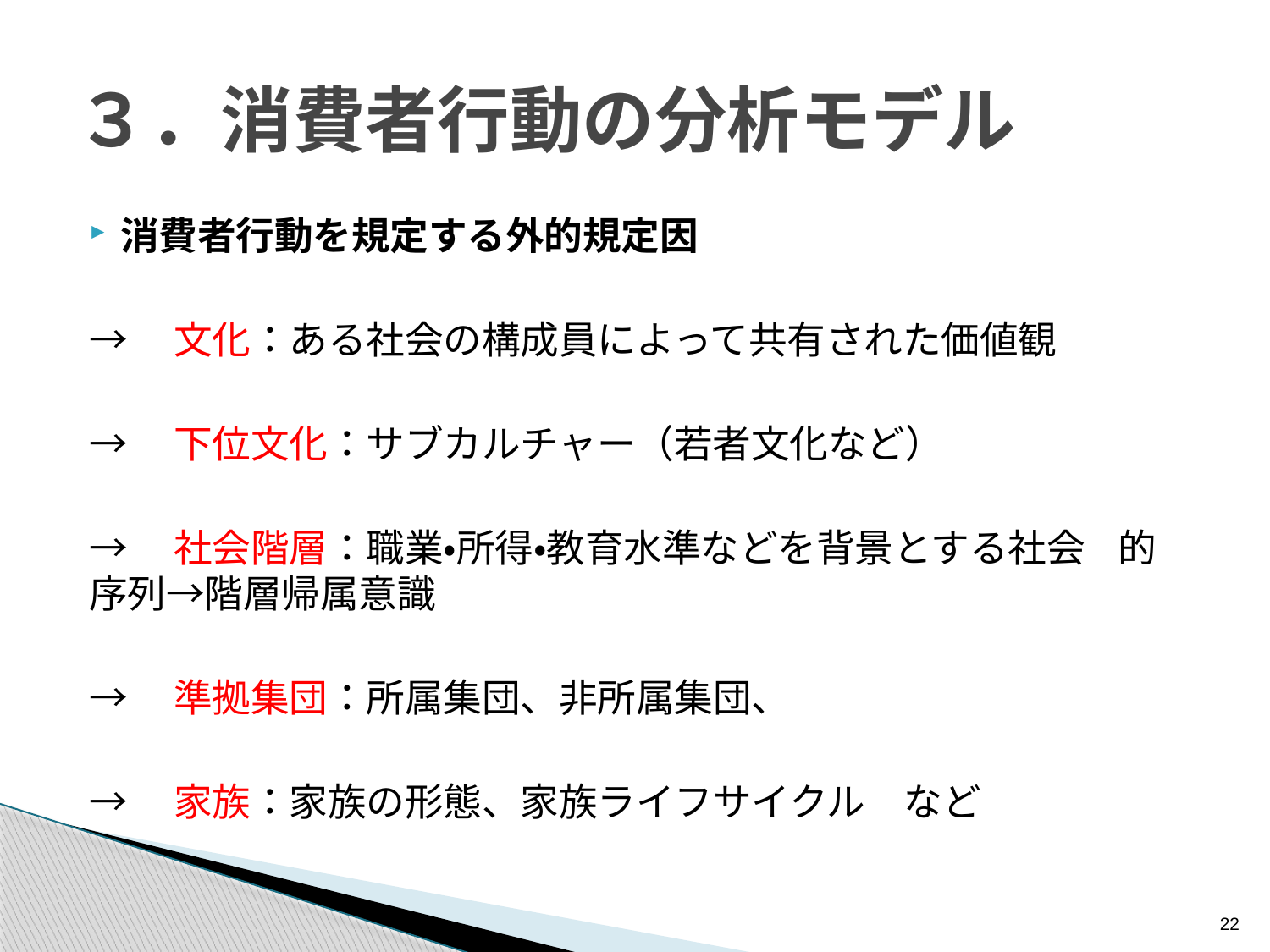

# ３．消費者行動の分析モデル
消費者行動を規定する外的規定因

→　文化：ある社会の構成員によって共有された価値観

→　下位文化：サブカルチャー（若者文化など）

→　社会階層：職業・所得・教育水準などを背景とする社会					的序列→階層帰属意識

→　準拠集団：所属集団、非所属集団、

→　家族：家族の形態、家族ライフサイクル　など

22